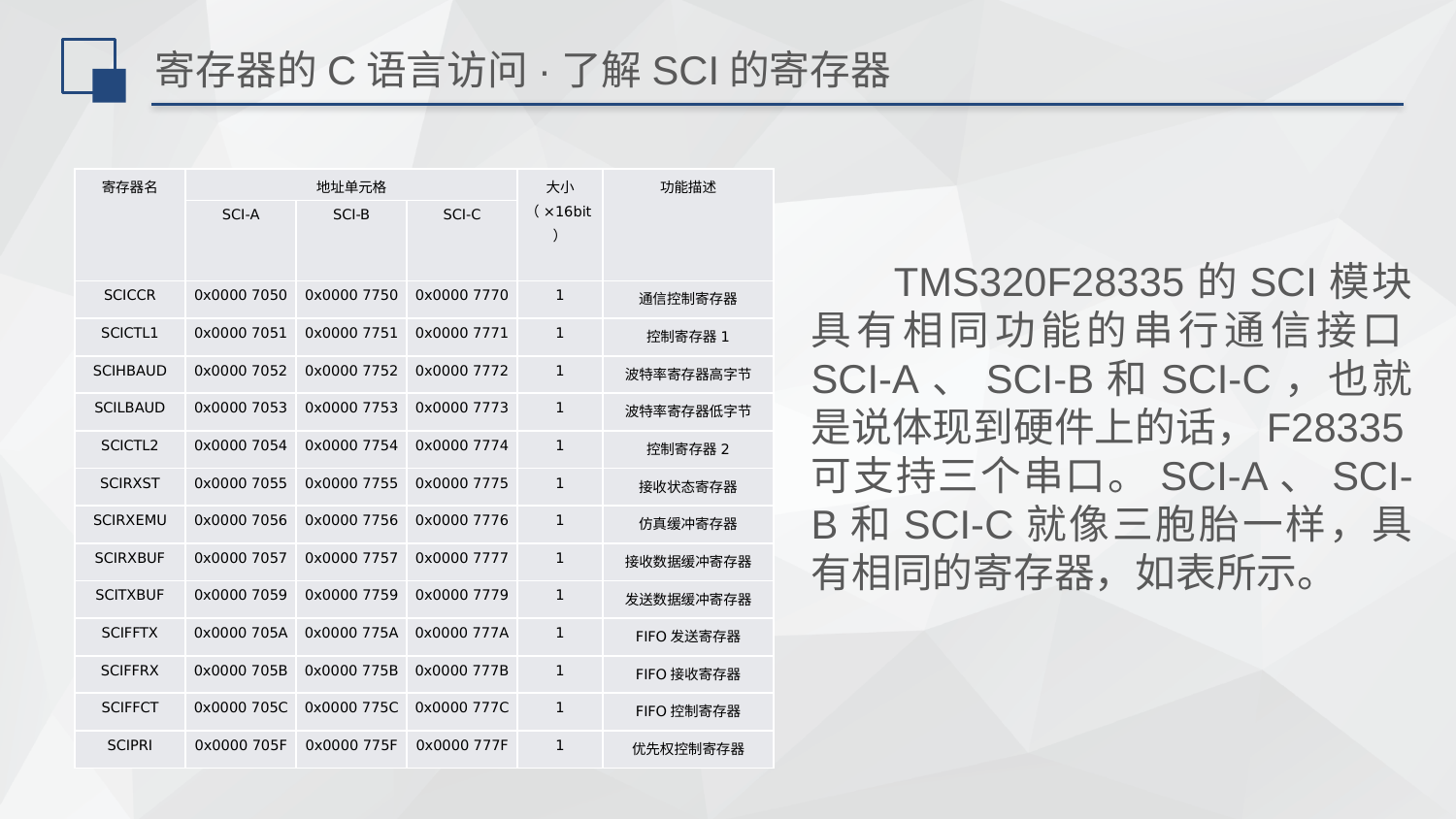

# 寄存器的C语言访问·了解SCI的寄存器
| 寄存器名 | 地址单元格 |  |  | 大小（×16bit） | 功能描述 |
| --- | --- | --- | --- | --- | --- |
|  | SCI-A | SCI-B | SCI-C |  |  |
| SCICCR | 0x0000 7050 | 0x0000 7750 | 0x0000 7770 | 1 | 通信控制寄存器 |
| SCICTL1 | 0x0000 7051 | 0x0000 7751 | 0x0000 7771 | 1 | 控制寄存器1 |
| SCIHBAUD | 0x0000 7052 | 0x0000 7752 | 0x0000 7772 | 1 | 波特率寄存器高字节 |
| SCILBAUD | 0x0000 7053 | 0x0000 7753 | 0x0000 7773 | 1 | 波特率寄存器低字节 |
| SCICTL2 | 0x0000 7054 | 0x0000 7754 | 0x0000 7774 | 1 | 控制寄存器2 |
| SCIRXST | 0x0000 7055 | 0x0000 7755 | 0x0000 7775 | 1 | 接收状态寄存器 |
| SCIRXEMU | 0x0000 7056 | 0x0000 7756 | 0x0000 7776 | 1 | 仿真缓冲寄存器 |
| SCIRXBUF | 0x0000 7057 | 0x0000 7757 | 0x0000 7777 | 1 | 接收数据缓冲寄存器 |
| SCITXBUF | 0x0000 7059 | 0x0000 7759 | 0x0000 7779 | 1 | 发送数据缓冲寄存器 |
| SCIFFTX | 0x0000 705A | 0x0000 775A | 0x0000 777A | 1 | FIFO发送寄存器 |
| SCIFFRX | 0x0000 705B | 0x0000 775B | 0x0000 777B | 1 | FIFO接收寄存器 |
| SCIFFCT | 0x0000 705C | 0x0000 775C | 0x0000 777C | 1 | FIFO控制寄存器 |
| SCIPRI | 0x0000 705F | 0x0000 775F | 0x0000 777F | 1 | 优先权控制寄存器 |
      TMS320F28335的SCI模块具有相同功能的串行通信接口SCI-A、SCI-B和SCI-C，也就是说体现到硬件上的话，F28335可支持三个串口。SCI-A、SCI-B和SCI-C就像三胞胎一样，具有相同的寄存器，如表所示。